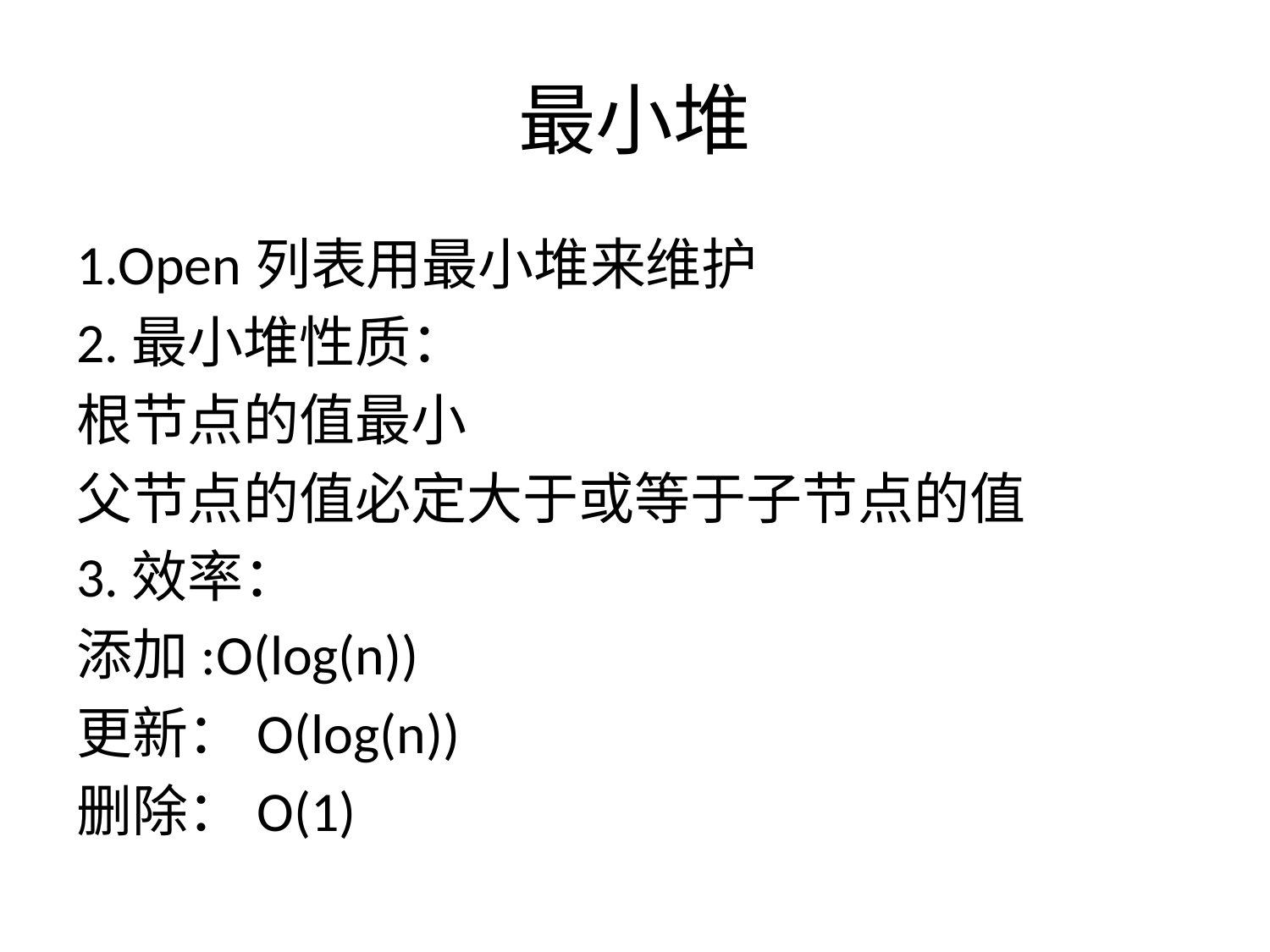

# 最小堆
1.Open列表用最小堆来维护
2.最小堆性质：
根节点的值最小
父节点的值必定大于或等于子节点的值
3.效率：
添加:O(log(n))
更新：O(log(n))
删除：O(1)